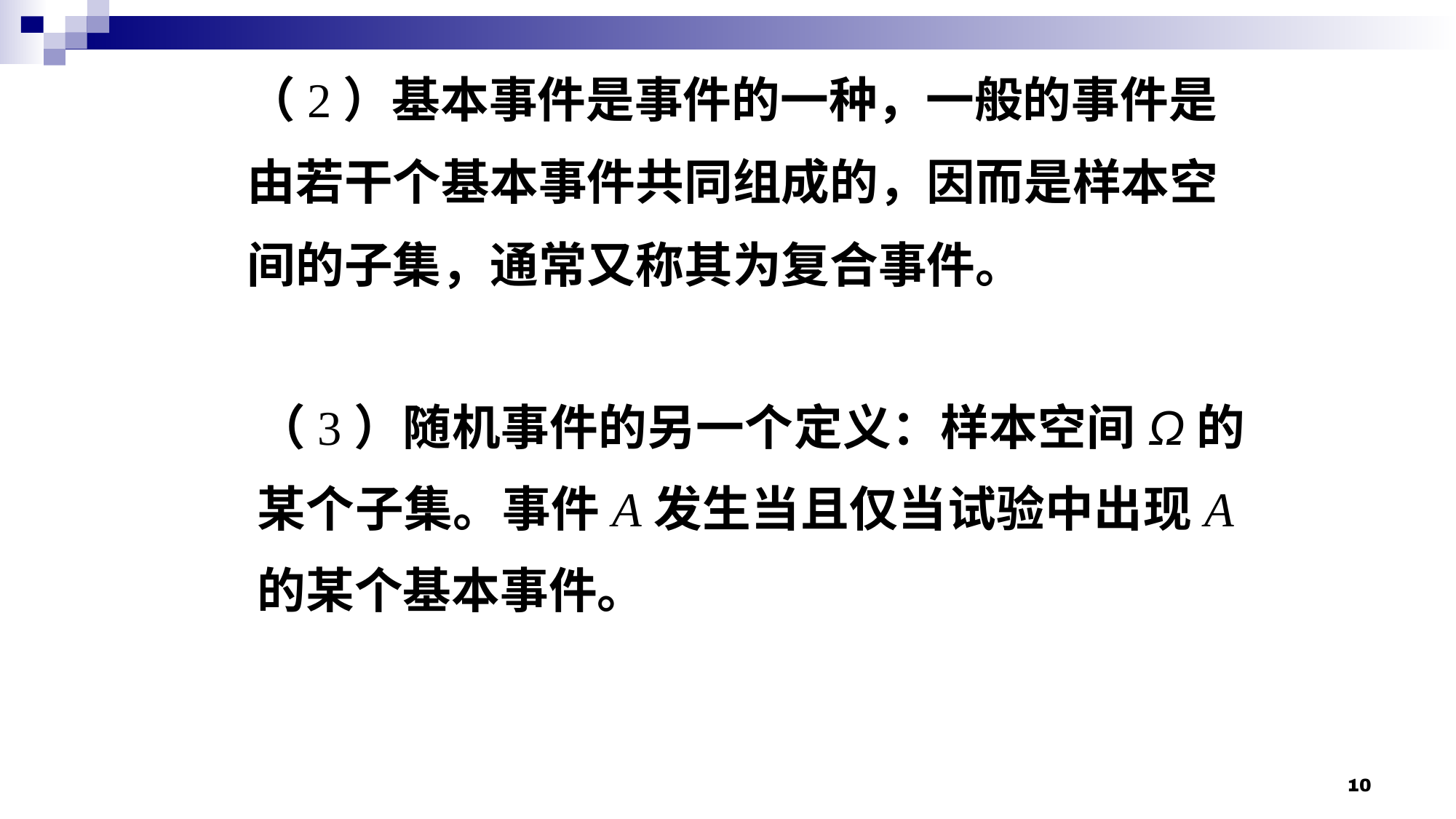

（2）基本事件是事件的一种，一般的事件是
由若干个基本事件共同组成的，因而是样本空
间的子集，通常又称其为复合事件。
（3）随机事件的另一个定义：样本空间Ω的某个子集。事件A发生当且仅当试验中出现A的某个基本事件。
10